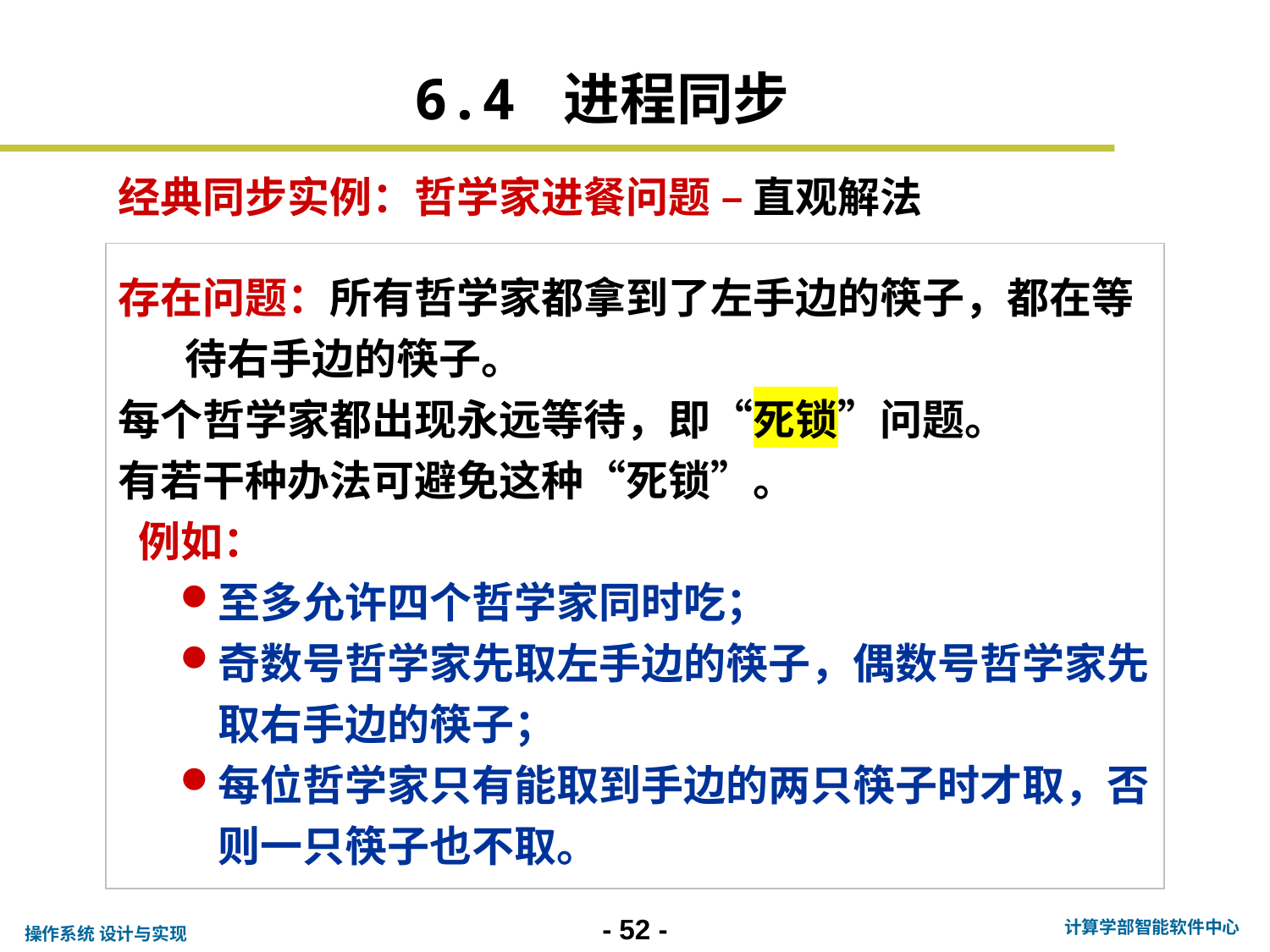

6.4 进程同步
经典同步实例：哲学家进餐问题 – 直观解法
存在问题：所有哲学家都拿到了左手边的筷子，都在等
       待右手边的筷子。
每个哲学家都出现永远等待，即“死锁”问题。
有若干种办法可避免这种“死锁”。
 例如：
至多允许四个哲学家同时吃；
奇数号哲学家先取左手边的筷子，偶数号哲学家先取右手边的筷子；
每位哲学家只有能取到手边的两只筷子时才取，否则一只筷子也不取。